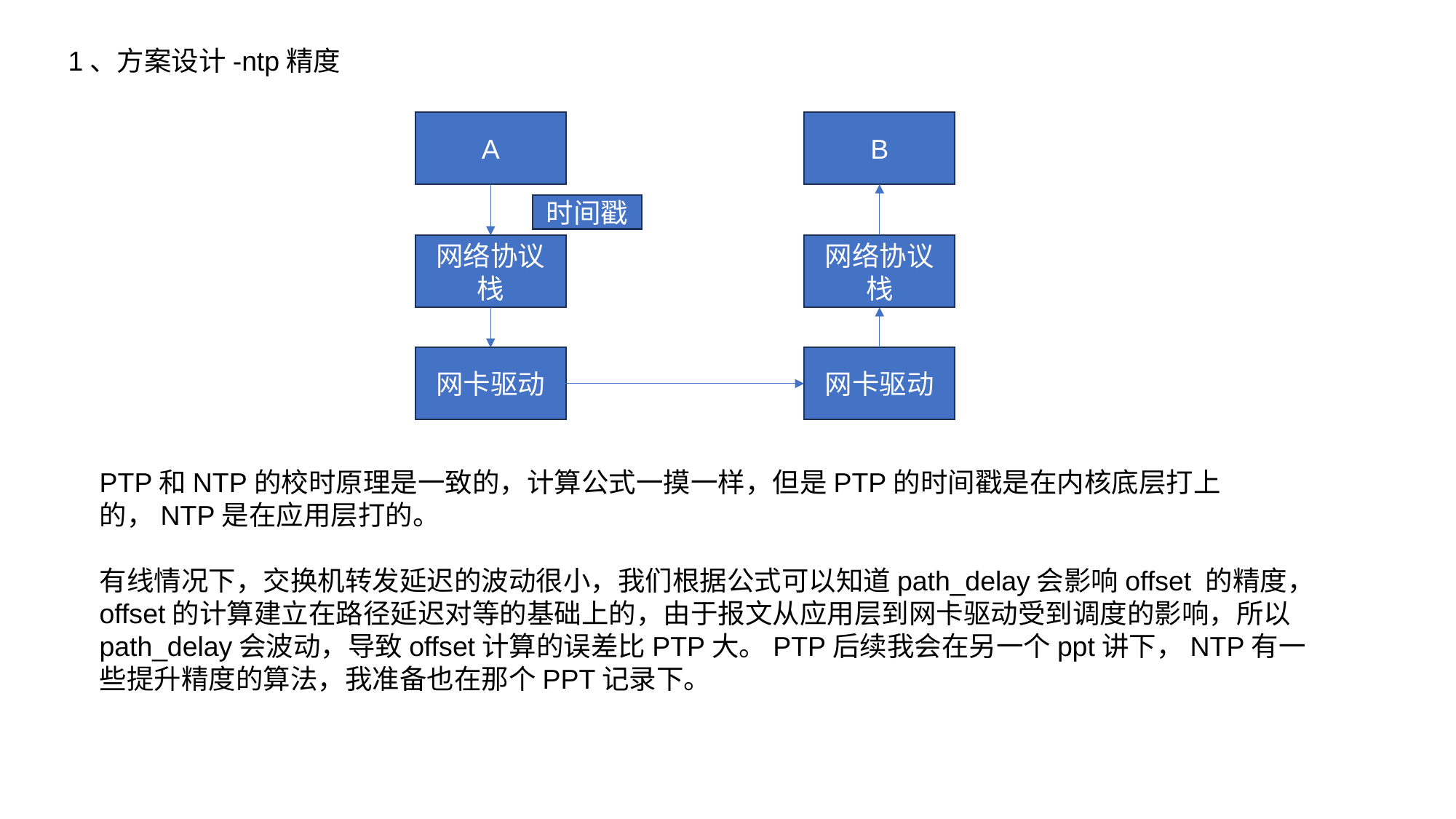

1、方案设计-ntp精度
A
B
时间戳
网络协议栈
网络协议栈
网卡驱动
网卡驱动
PTP和NTP的校时原理是一致的，计算公式一摸一样，但是PTP的时间戳是在内核底层打上的，NTP是在应用层打的。

有线情况下，交换机转发延迟的波动很小，我们根据公式可以知道path_delay会影响offset 的精度， offset的计算建立在路径延迟对等的基础上的，由于报文从应用层到网卡驱动受到调度的影响，所以path_delay会波动，导致offset计算的误差比PTP大。PTP后续我会在另一个ppt讲下，NTP有一些提升精度的算法，我准备也在那个PPT记录下。